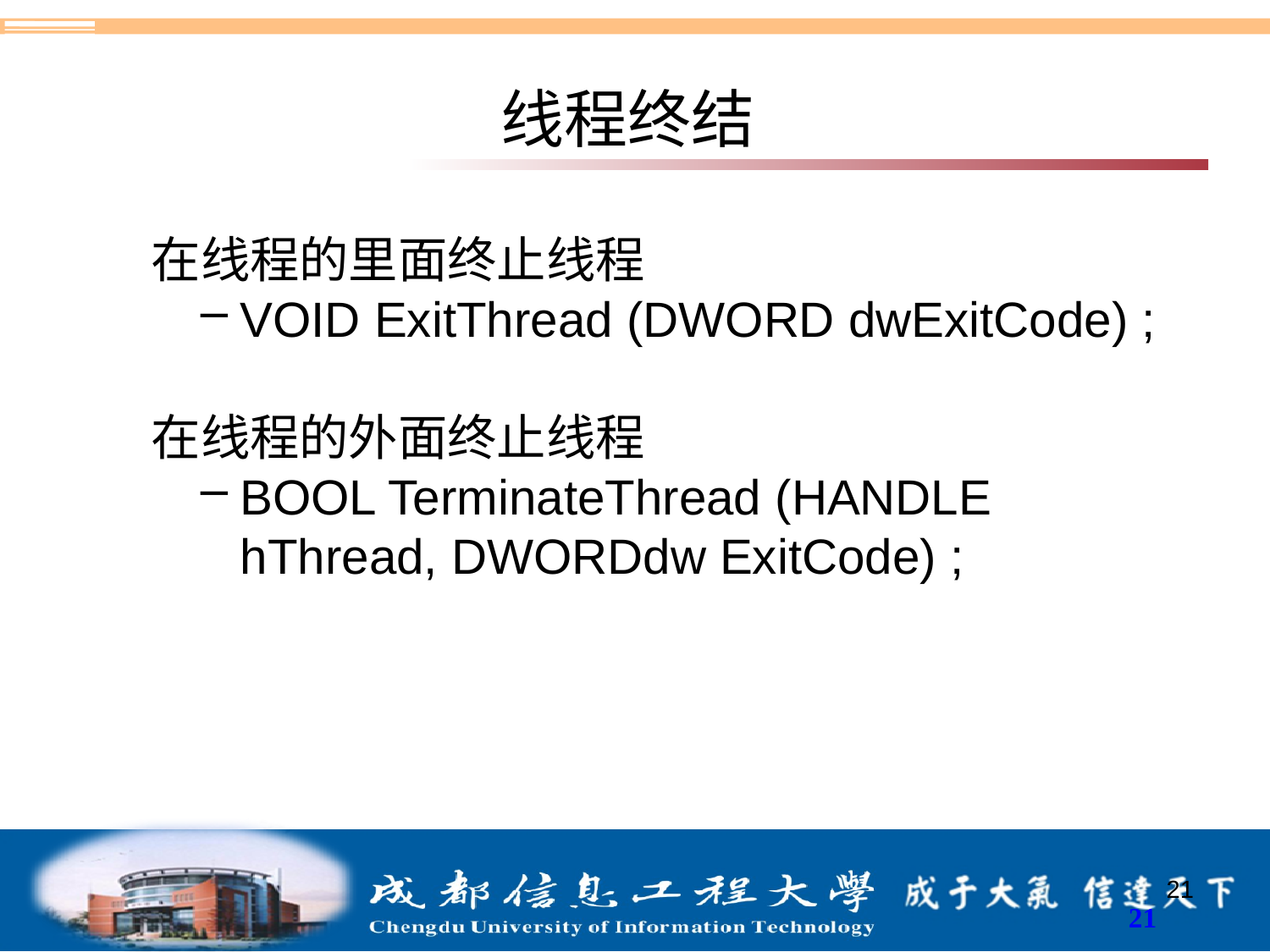

# 线程终结
在线程的里面终止线程
VOID ExitThread (DWORD dwExitCode) ;

在线程的外面终止线程
BOOL TerminateThread (HANDLE hThread, DWORDdw ExitCode) ;